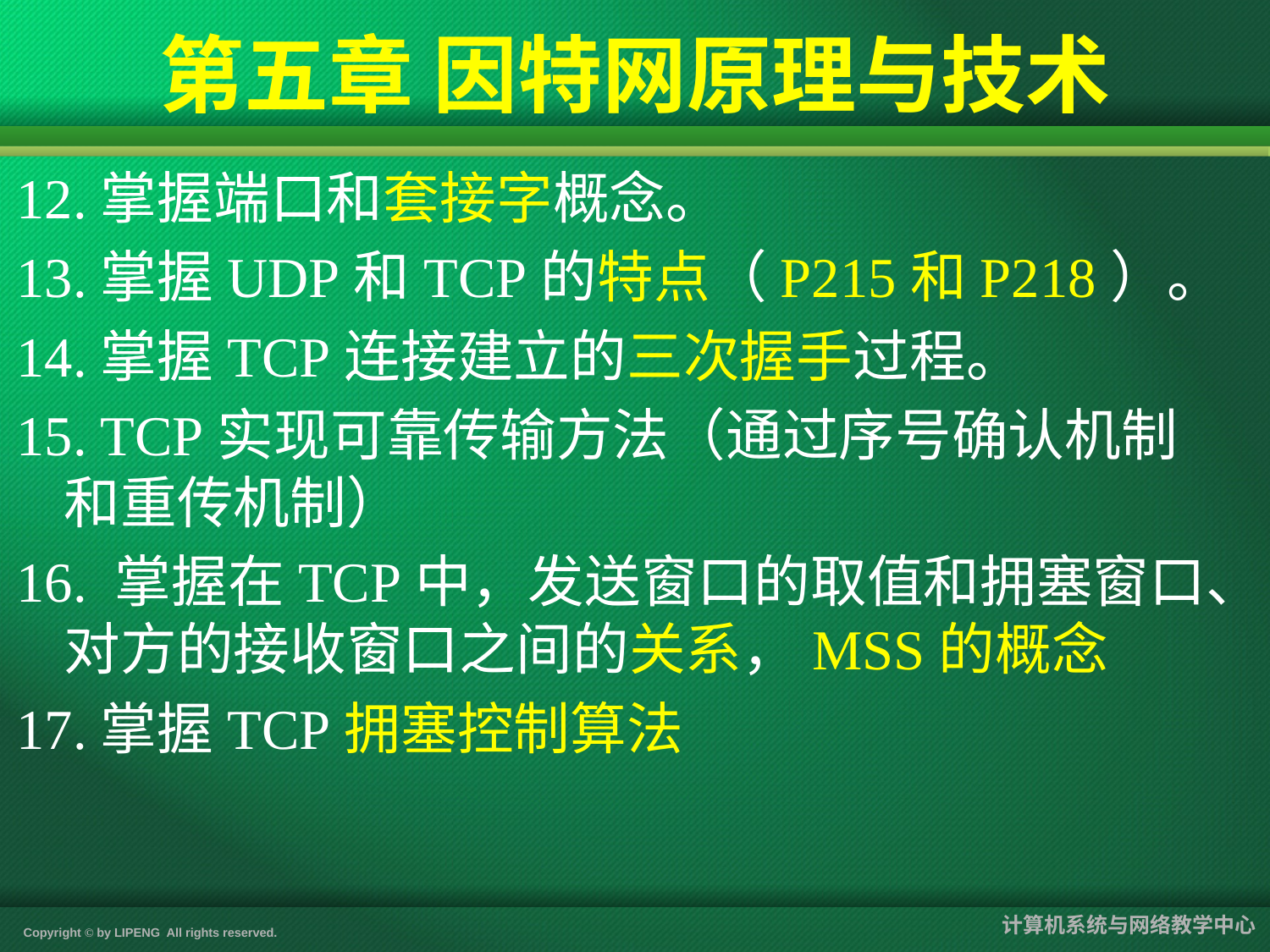

第五章 因特网原理与技术
12.掌握端口和套接字概念。
13.掌握UDP和TCP的特点（P215和P218）。
14.掌握TCP连接建立的三次握手过程。
15. TCP实现可靠传输方法（通过序号确认机制和重传机制）
16. 掌握在TCP中，发送窗口的取值和拥塞窗口、对方的接收窗口之间的关系，MSS的概念
17.掌握TCP拥塞控制算法